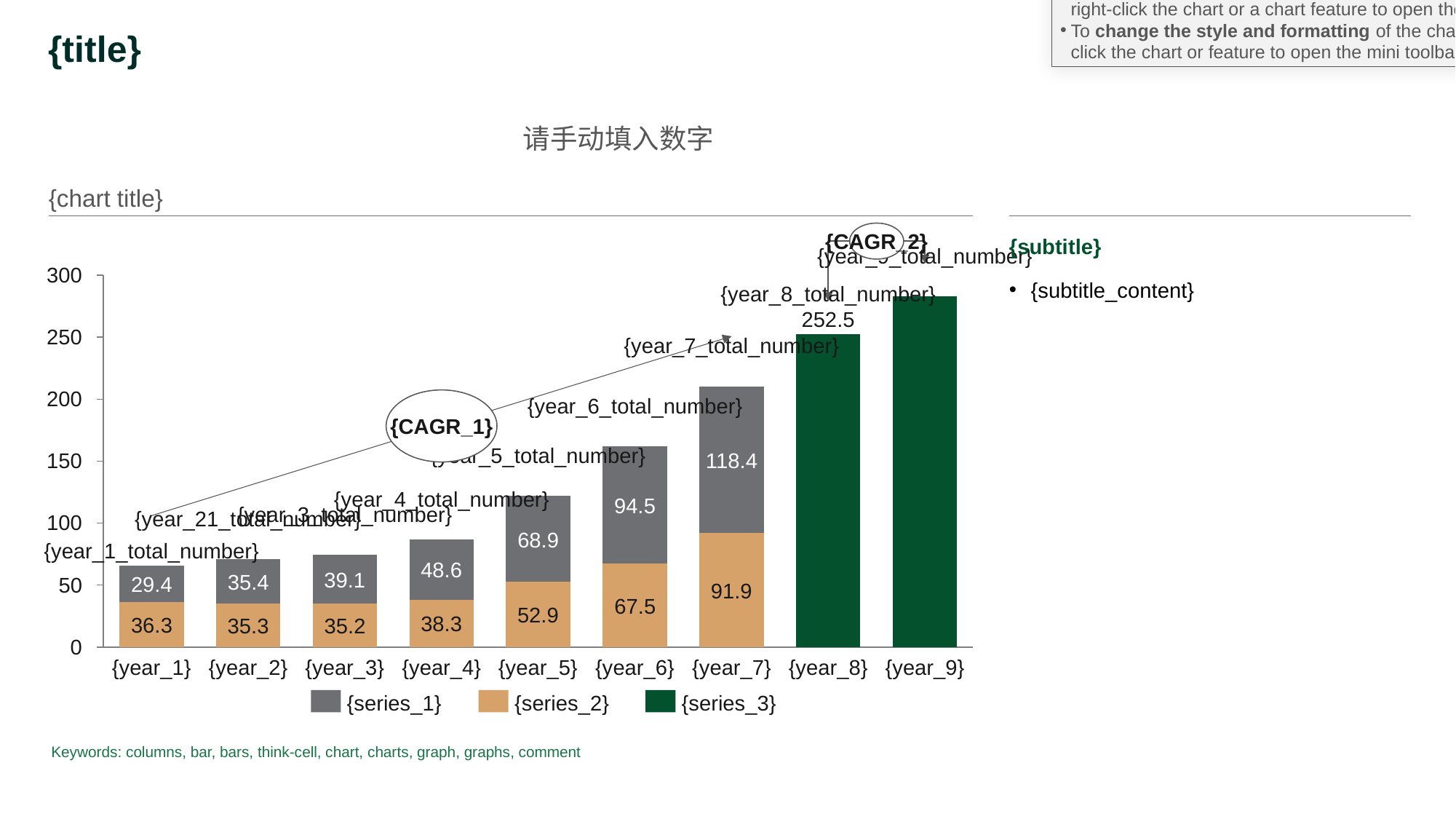

This slide contains a think-cell chart.
To open the chart's internal datasheet, double-click any empty space in the chart.
To add annotations (e.g., CAGR arrows, difference arrows), right-click the chart or a chart feature to open the context menu.
To change the style and formatting of the chart or a feature, click the chart or feature to open the mini toolbar.
# {title}
请手动填入数字
{chart title}

{subtitle}
{subtitle_content}

{CAGR_2}
300

### Chart

| Category |  |  |
|---|---|---|
{year_9_total_number}

{year_8_total_number}
252.5
250
{year_7_total_number}

200
{CAGR_1}
{year_6_total_number}

118.4
150
{year_5_total_number}

94.5
{year_4_total_number}

100
68.9
{year_3_total_number}

{year_21_total_number}

{year_1_total_number}
48.6
39.1
35.4
29.4
50
91.9
67.5
52.9
38.3
36.3
35.3
35.2
0
{year_1}
{year_2}

{year_3}

{year_4}

{year_5}

{year_6}

{year_7}

{year_8}

{year_9}

{series_1}
{series_2}
{series_3}

Keywords: columns, bar, bars, think-cell, chart, charts, graph, graphs, comment